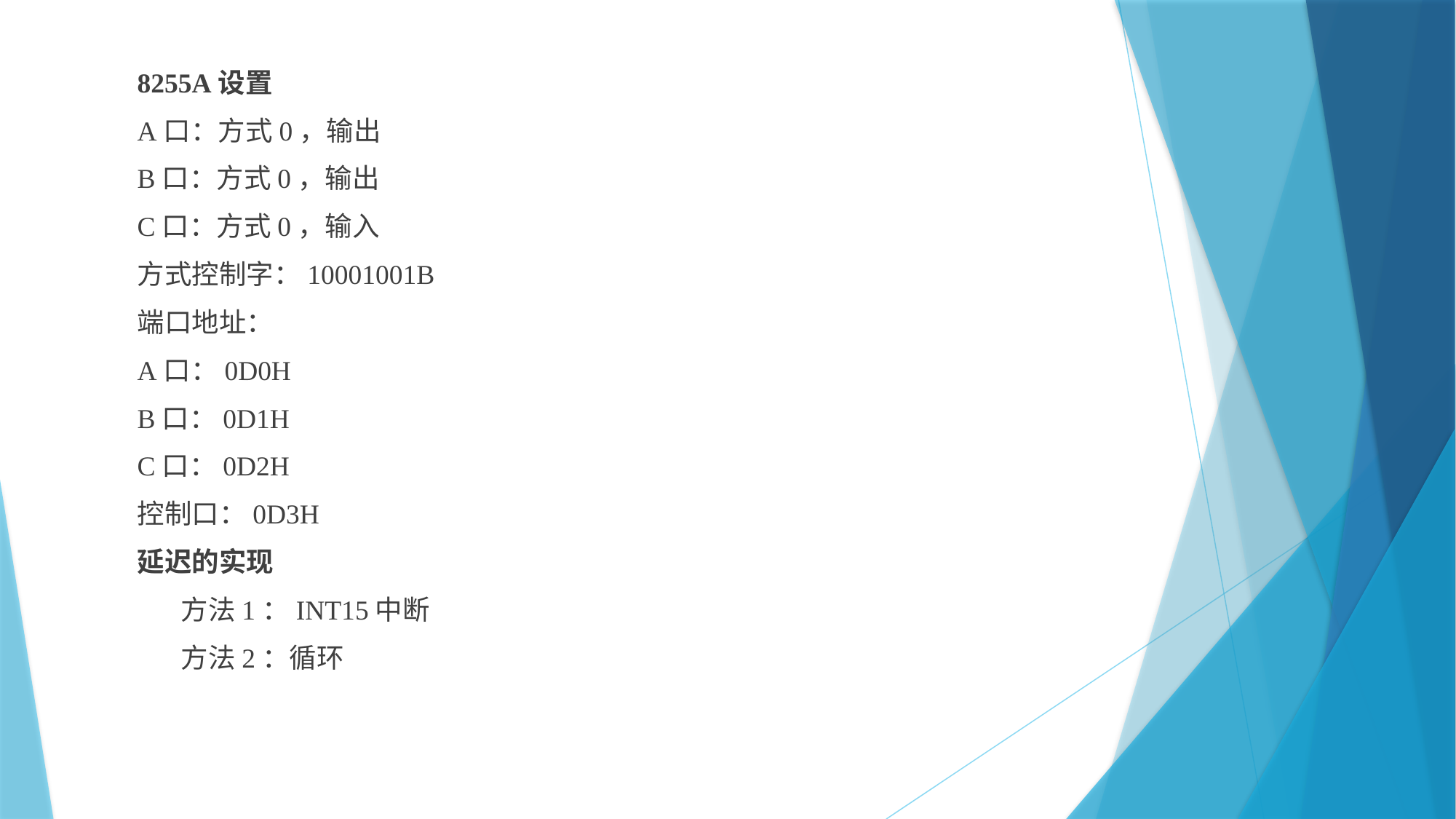

8255A设置
A口：方式0，输出
B口：方式0，输出
C口：方式0，输入
方式控制字：10001001B
端口地址：
A口：0D0H
B口：0D1H
C口：0D2H
控制口：0D3H
延迟的实现
      方法1：INT15中断
      方法2：循环